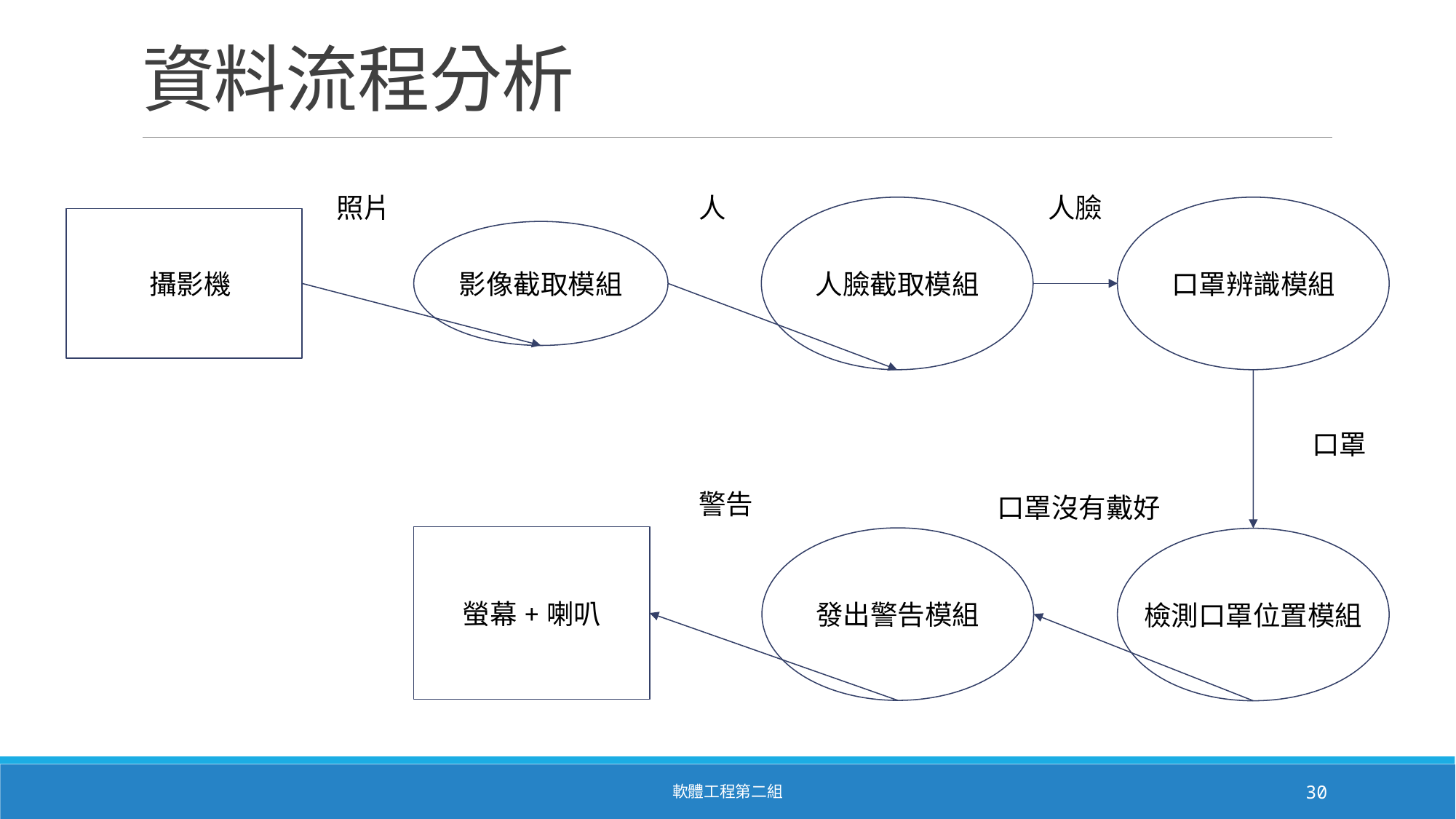

# 資料流程分析
照片
人
人臉
人臉截取模組
口罩辨識模組
 攝影機
影像截取模組
口罩
警告
口罩沒有戴好
螢幕+喇叭
發出警告模組
檢測口罩位置模組
軟體工程第二組
30